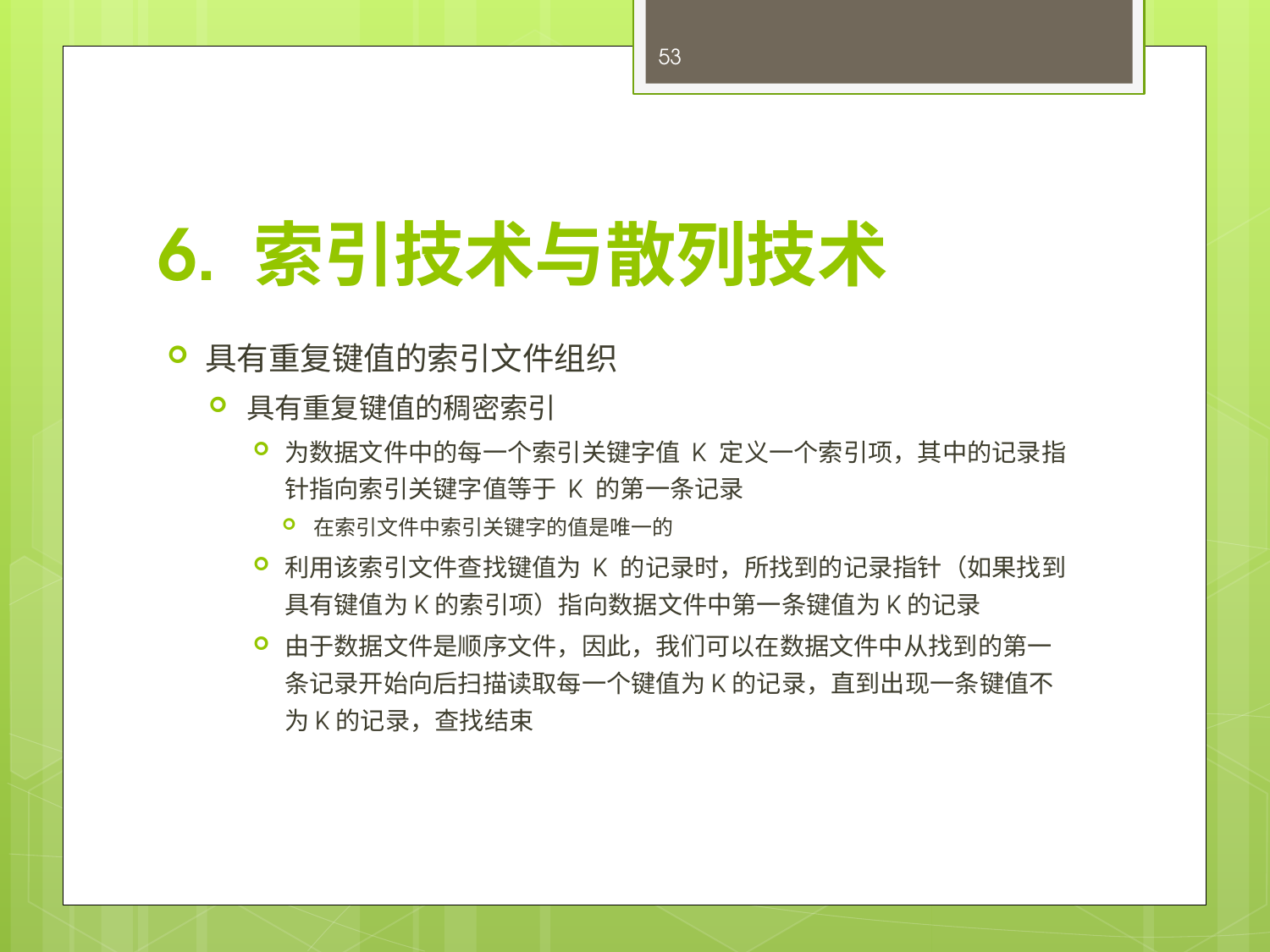

53
# 6. 索引技术与散列技术
具有重复键值的索引文件组织
具有重复键值的稠密索引
为数据文件中的每一个索引关键字值 K 定义一个索引项，其中的记录指针指向索引关键字值等于 K 的第一条记录
在索引文件中索引关键字的值是唯一的
利用该索引文件查找键值为 K 的记录时，所找到的记录指针（如果找到具有键值为K的索引项）指向数据文件中第一条键值为K的记录
由于数据文件是顺序文件，因此，我们可以在数据文件中从找到的第一条记录开始向后扫描读取每一个键值为K的记录，直到出现一条键值不为K的记录，查找结束